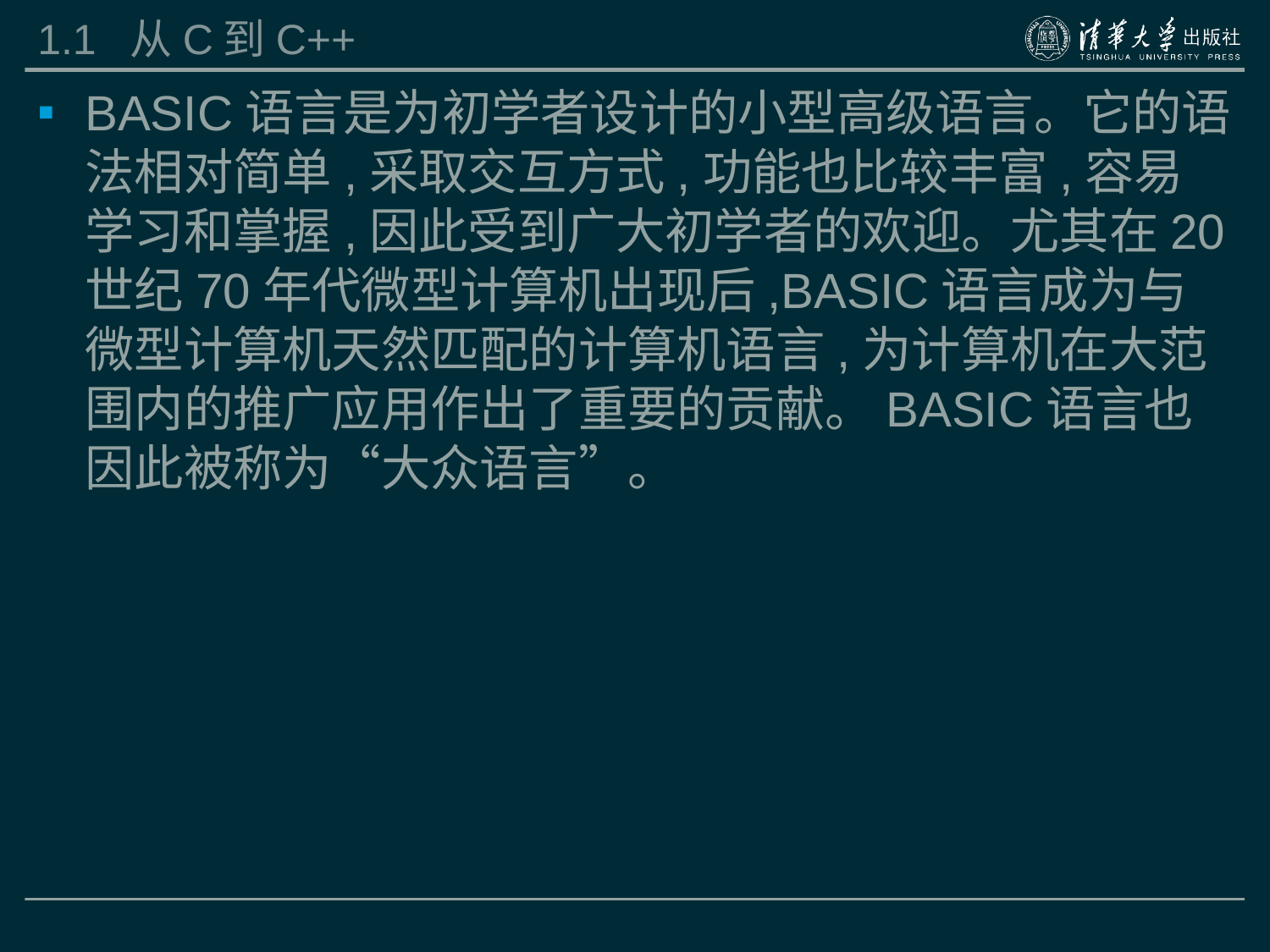

# 1.1  从C到C++
BASIC语言是为初学者设计的小型高级语言。它的语法相对简单,采取交互方式,功能也比较丰富,容易学习和掌握,因此受到广大初学者的欢迎。尤其在20世纪70年代微型计算机出现后,BASIC语言成为与微型计算机天然匹配的计算机语言,为计算机在大范围内的推广应用作出了重要的贡献。BASIC语言也因此被称为“大众语言”。